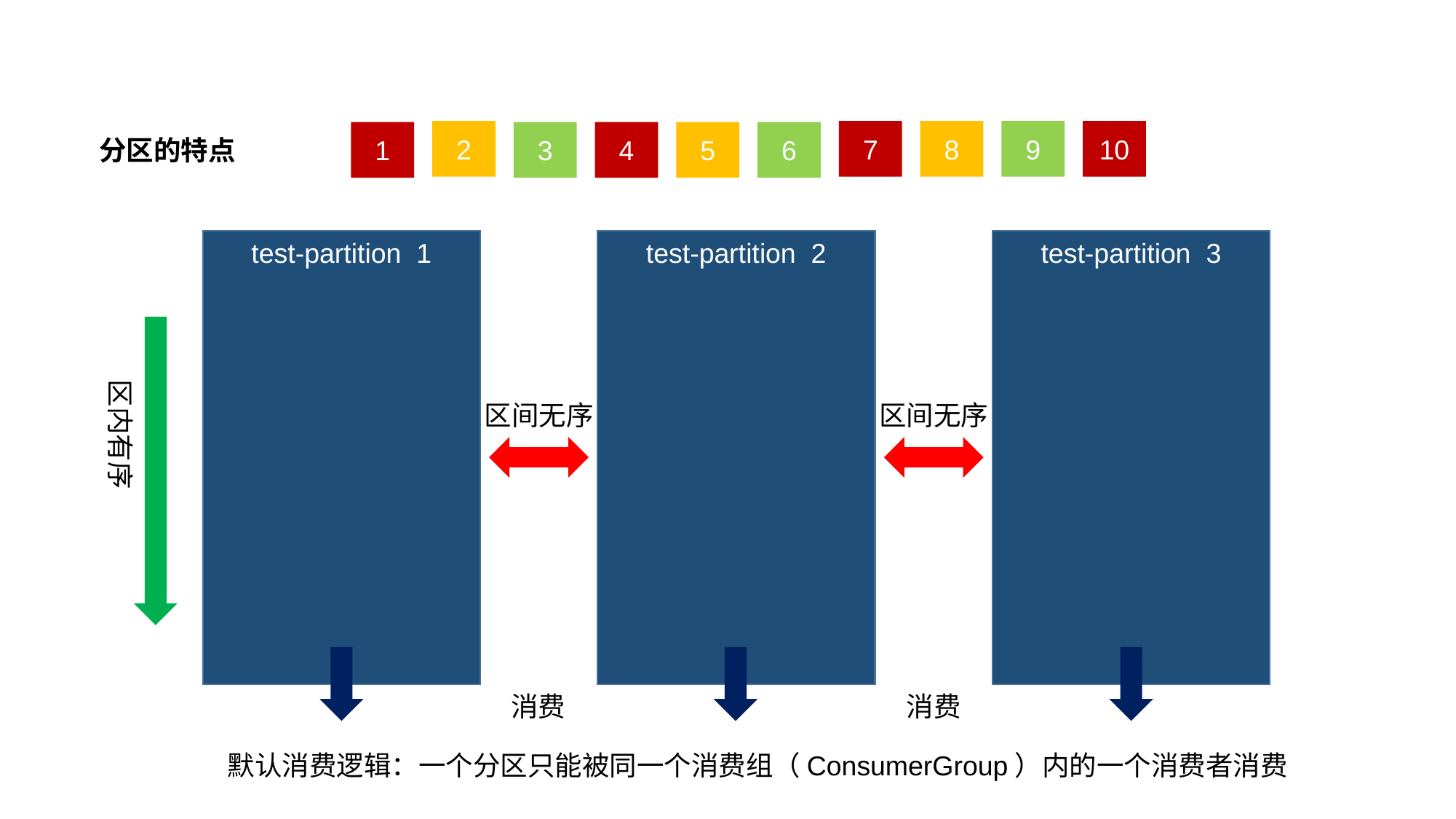

2
7
8
9
10
1
3
4
5
6
分区的特点

test-partition  1

test-partition  2

test-partition  3

区内有序
区间无序
区间无序

消费
消费
默认消费逻辑：一个分区只能被同一个消费组（ConsumerGroup）内的一个消费者消费